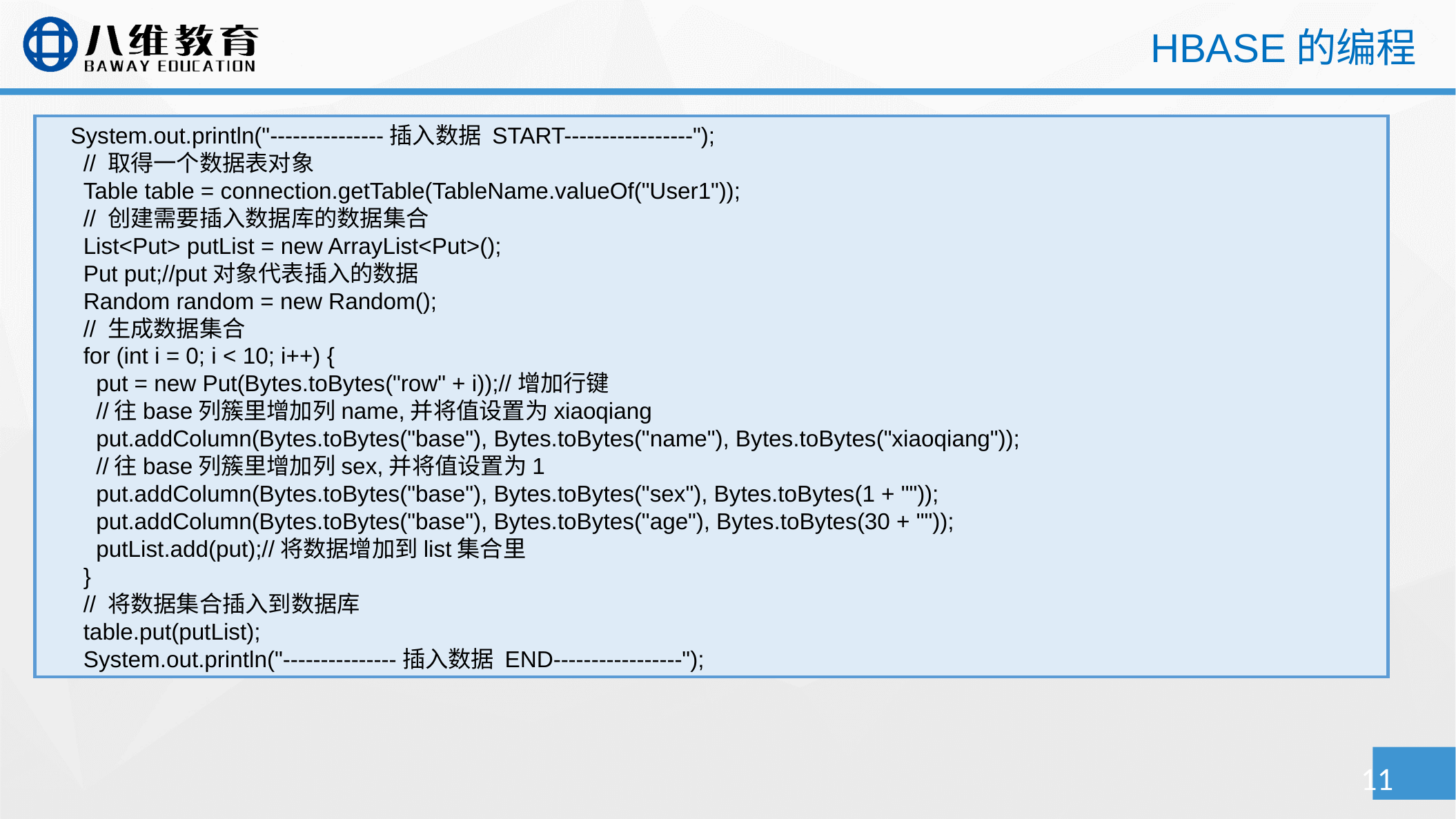

HBASE的编程
    System.out.println("---------------插入数据 START-----------------");
      // 取得一个数据表对象
      Table table = connection.getTable(TableName.valueOf("User1"));
      // 创建需要插入数据库的数据集合
      List<Put> putList = new ArrayList<Put>();
      Put put;//put对象代表插入的数据
      Random random = new Random();
      // 生成数据集合
      for (int i = 0; i < 10; i++) {
        put = new Put(Bytes.toBytes("row" + i));//增加行键
        //往base列簇里增加列name,并将值设置为xiaoqiang
        put.addColumn(Bytes.toBytes("base"), Bytes.toBytes("name"), Bytes.toBytes("xiaoqiang"));
        //往base列簇里增加列sex,并将值设置为1
        put.addColumn(Bytes.toBytes("base"), Bytes.toBytes("sex"), Bytes.toBytes(1 + ""));
        put.addColumn(Bytes.toBytes("base"), Bytes.toBytes("age"), Bytes.toBytes(30 + ""));
        putList.add(put);//将数据增加到list集合里
      }
      // 将数据集合插入到数据库
      table.put(putList);
      System.out.println("---------------插入数据 END-----------------");